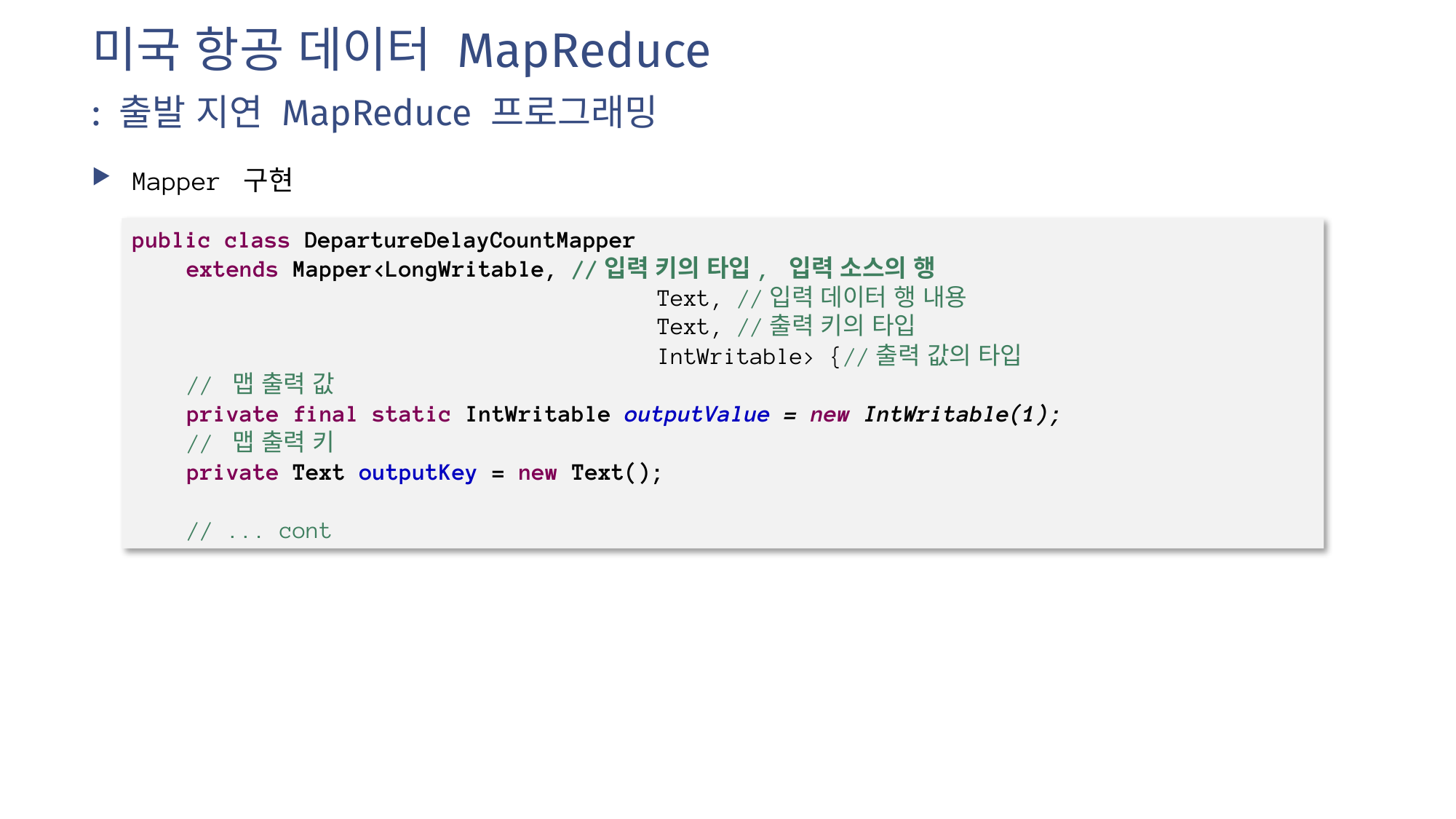

# 미국 항공 데이터 MapReduce : 출발 지연 MapReduce 프로그래밍
Mapper 구현

public class DepartureDelayCountMapper
extends Mapper<LongWritable, //입력 키의 타입, 입력 소스의 행
					Text, //입력 데이터 행 내용
					Text, //출력 키의 타입
					IntWritable> {//출력 값의 타입
// 맵 출력 값
private final static IntWritable outputValue = new IntWritable(1);
// 맵 출력 키
private Text outputKey = new Text();

// ... cont